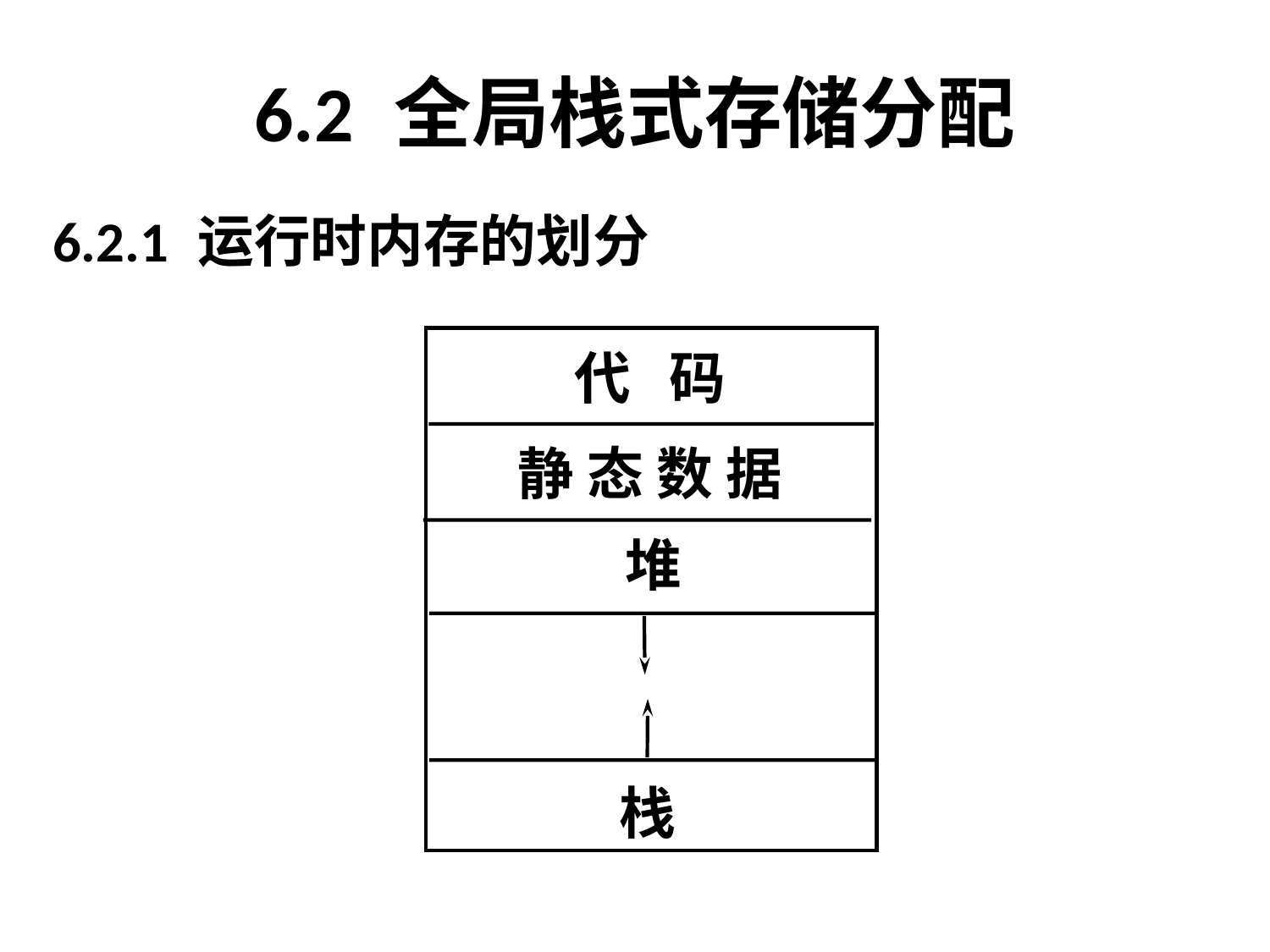

# 6.2 全局栈式存储分配
6.2.1 运行时内存的划分

代   码

静 态 数 据
堆

栈